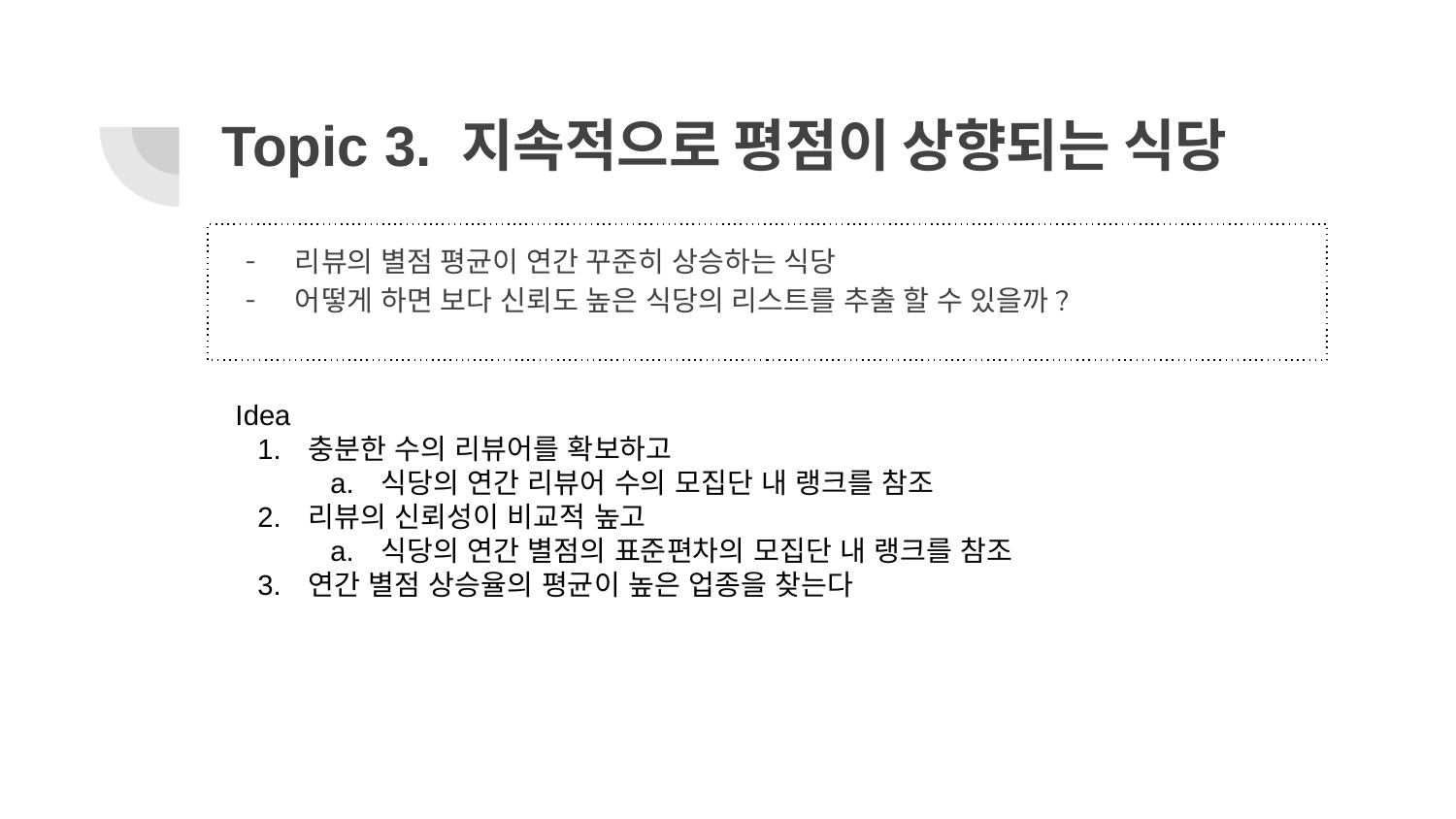

# Topic 3. 지속적으로 평점이 상향되는 식당

리뷰의 별점 평균이 연간 꾸준히 상승하는 식당
어떻게 하면 보다 신뢰도 높은 식당의 리스트를 추출 할 수 있을까?
Idea
충분한 수의 리뷰어를 확보하고
식당의 연간 리뷰어 수의 모집단 내 랭크를 참조
리뷰의 신뢰성이 비교적 높고
식당의 연간 별점의 표준편차의 모집단 내 랭크를 참조
연간 별점 상승율의 평균이 높은 업종을 찾는다